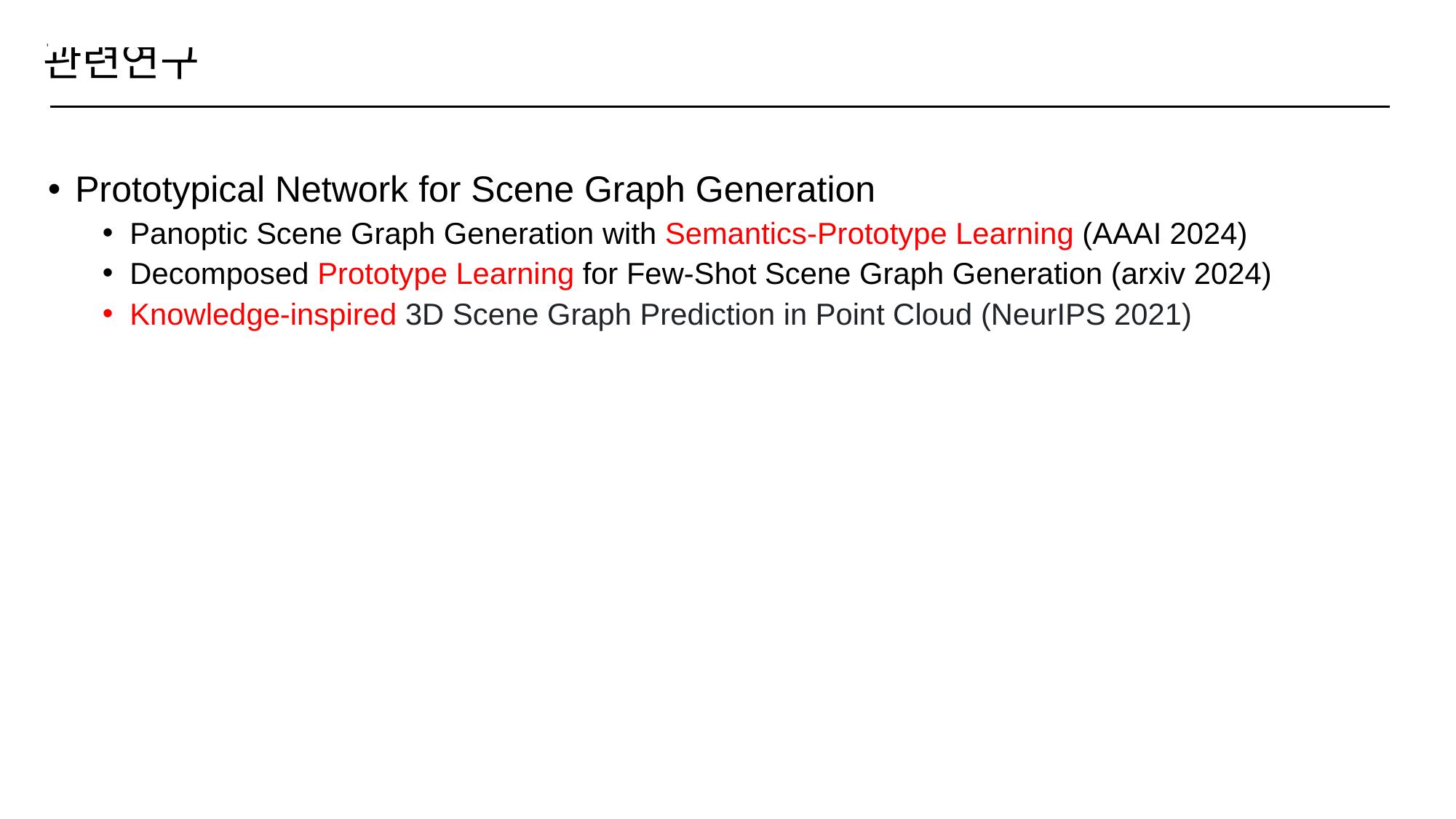

증강현실 기기를 착용하고 빈 벤치프레스르 보는 장면도 생성해줘

# 관련연구

Prototypical Network for Scene Graph Generation
Panoptic Scene Graph Generation with Semantics-Prototype Learning (AAAI 2024)
Decomposed Prototype Learning for Few-Shot Scene Graph Generation (arxiv 2024)
Knowledge-inspired 3D Scene Graph Prediction in Point Cloud (NeurIPS 2021)